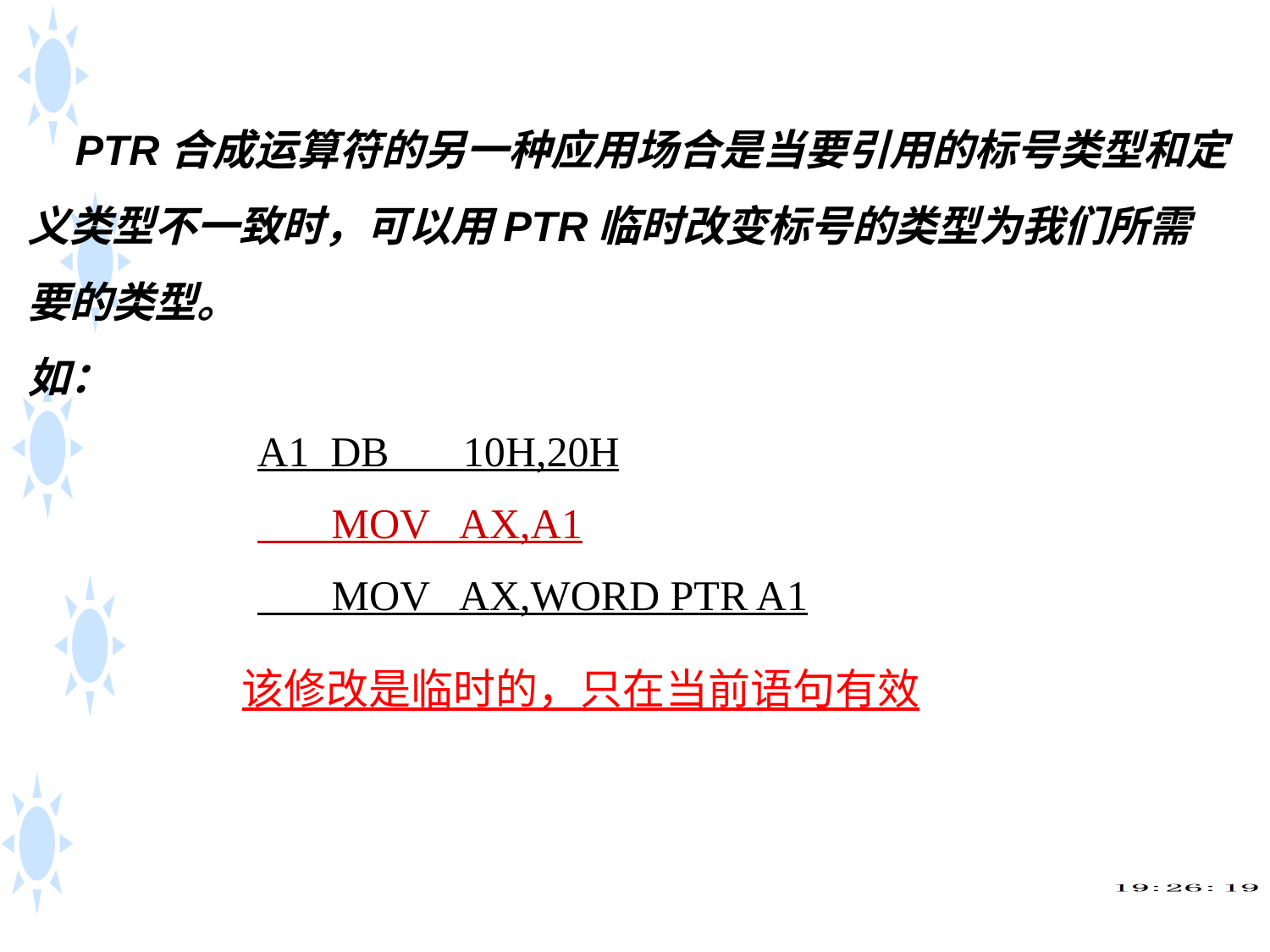

PTR合成运算符的另一种应用场合是当要引用的标号类型和定义类型不一致时，可以用PTR临时改变标号的类型为我们所需要的类型。
如：

A1  DB       10H,20H
       MOV   AX,A1
       MOV   AX,WORD PTR A1
	该修改是临时的，只在当前语句有效
25